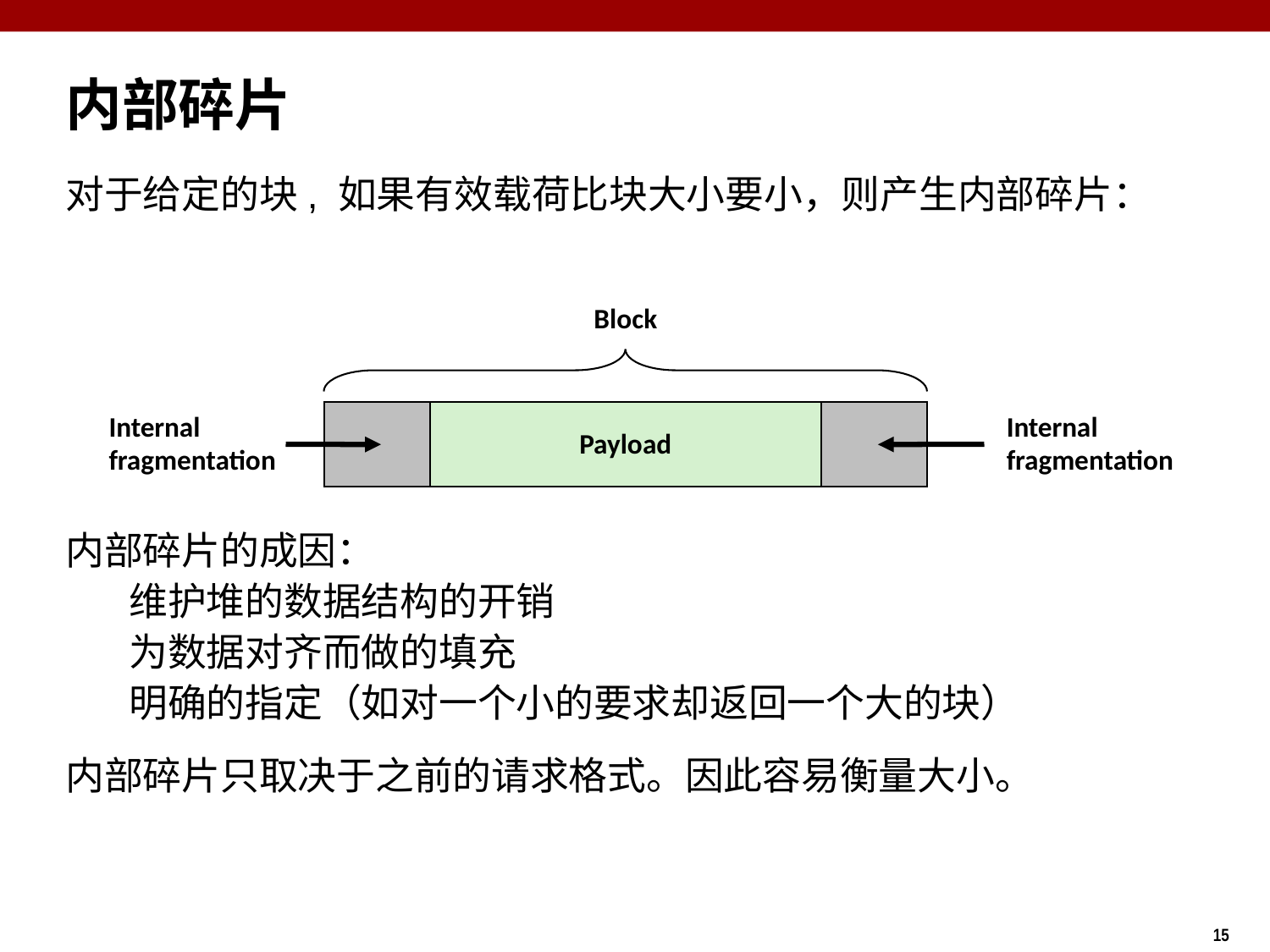

# 内部碎片

对于给定的块, 如果有效载荷比块大小要小，则产生内部碎片：

内部碎片的成因：
维护堆的数据结构的开销
为数据对齐而做的填充
明确的指定（如对一个小的要求却返回一个大的块）
内部碎片只取决于之前的请求格式。因此容易衡量大小。
Block

Payload

Internal
fragmentation
Internal
fragmentation